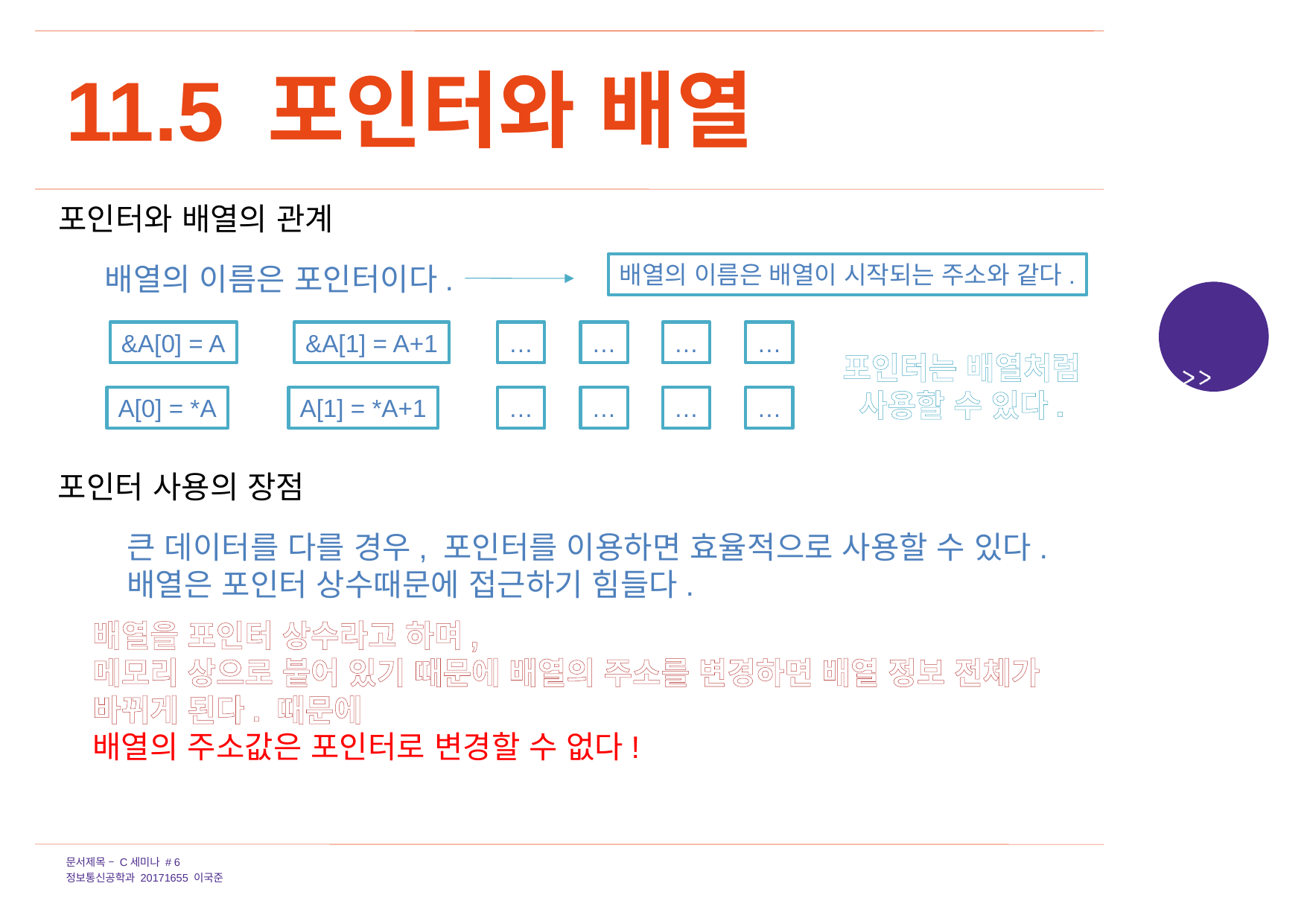

11.5 포인터와 배열
포인터와 배열의 관계
배열의 이름은 포인터이다.
배열의 이름은 배열이 시작되는 주소와 같다.
&A[0] = A
&A[1] = A+1
…
…
…
…
포인터는 배열처럼
사용할 수 있다.
A[0] = *A
A[1] = *A+1
…
…
…
…
포인터 사용의 장점
큰 데이터를 다를 경우, 포인터를 이용하면 효율적으로 사용할 수 있다.
배열은 포인터 상수때문에 접근하기 힘들다.
배열을 포인터 상수라고 하며,
메모리 상으로 붙어 있기 때문에 배열의 주소를 변경하면 배열 정보 전체가 바뀌게 된다. 때문에
배열의 주소값은 포인터로 변경할 수 없다!
문서제목 – C세미나 # 6
정보통신공학과 20171655 이국준